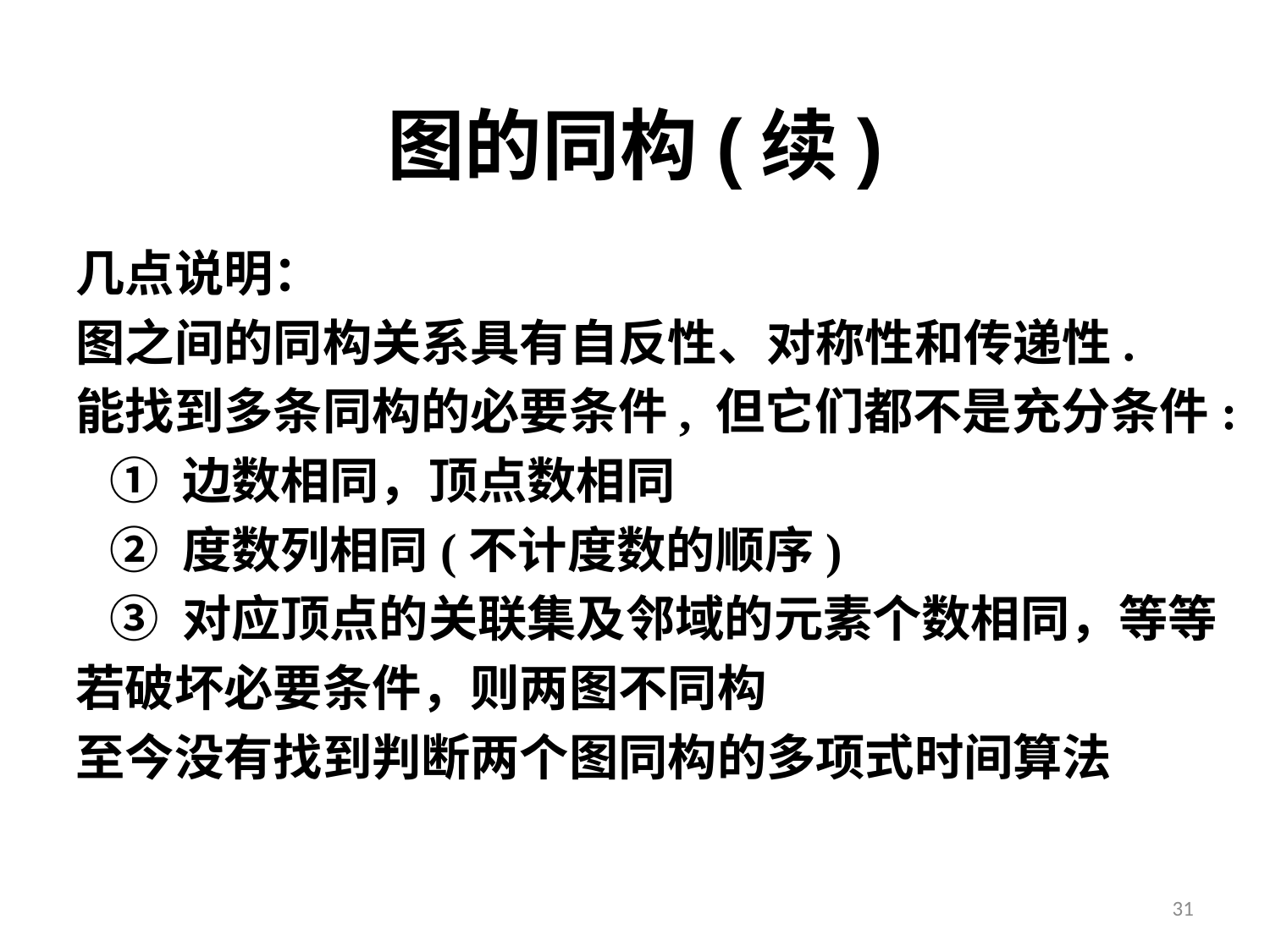

# 图的同构(续)
几点说明：
图之间的同构关系具有自反性、对称性和传递性.
能找到多条同构的必要条件, 但它们都不是充分条件:
   ① 边数相同，顶点数相同
   ② 度数列相同(不计度数的顺序)
   ③ 对应顶点的关联集及邻域的元素个数相同，等等
若破坏必要条件，则两图不同构
至今没有找到判断两个图同构的多项式时间算法
31